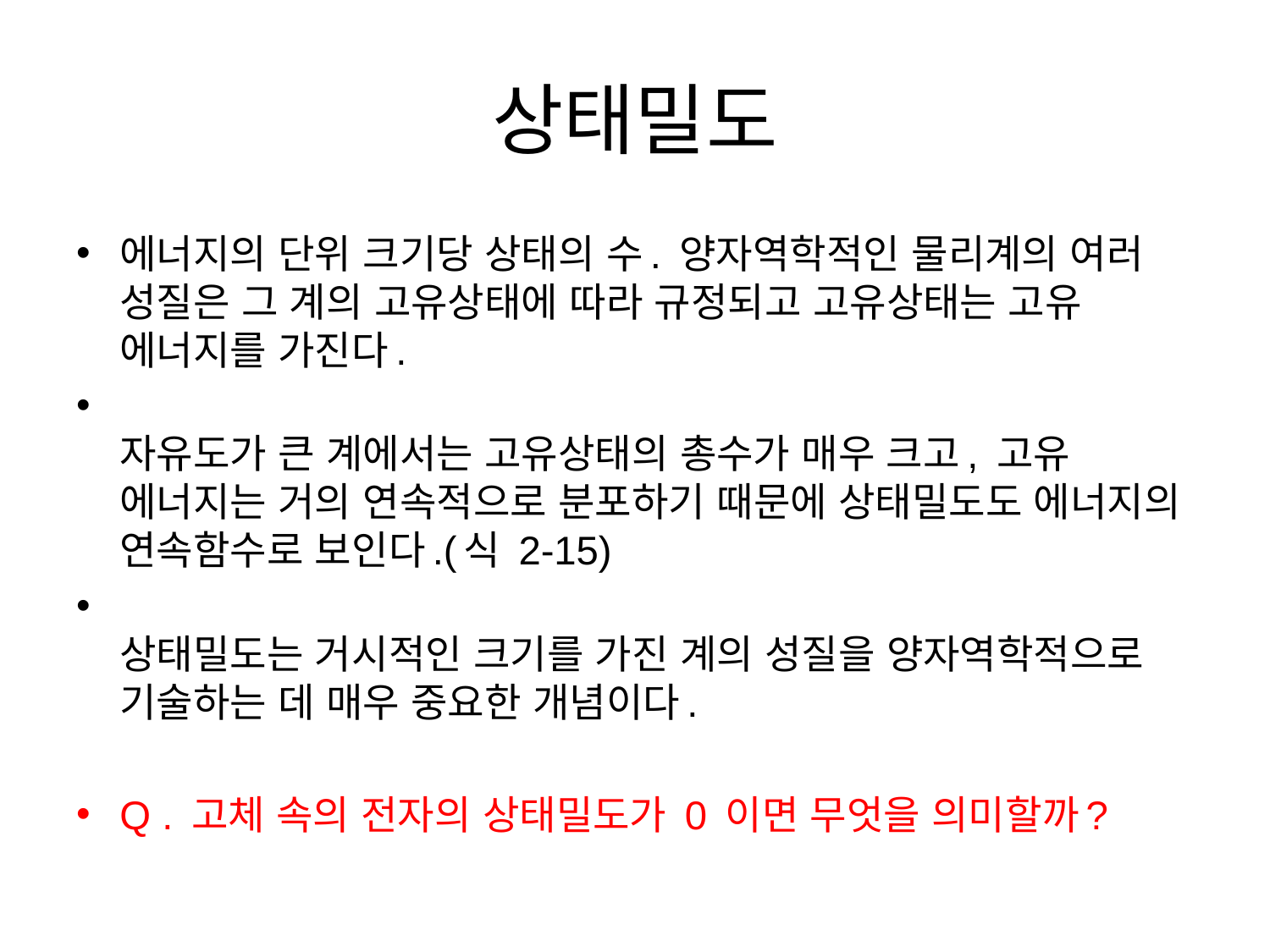

# 상태밀도
에너지의 단위 크기당 상태의 수. 양자역학적인 물리계의 여러 성질은 그 계의 고유상태에 따라 규정되고 고유상태는 고유 에너지를 가진다.
자유도가 큰 계에서는 고유상태의 총수가 매우 크고, 고유 에너지는 거의 연속적으로 분포하기 때문에 상태밀도도 에너지의 연속함수로 보인다.(식 2-15)
상태밀도는 거시적인 크기를 가진 계의 성질을 양자역학적으로 기술하는 데 매우 중요한 개념이다.

Q . 고체 속의 전자의 상태밀도가 0 이면 무엇을 의미할까?